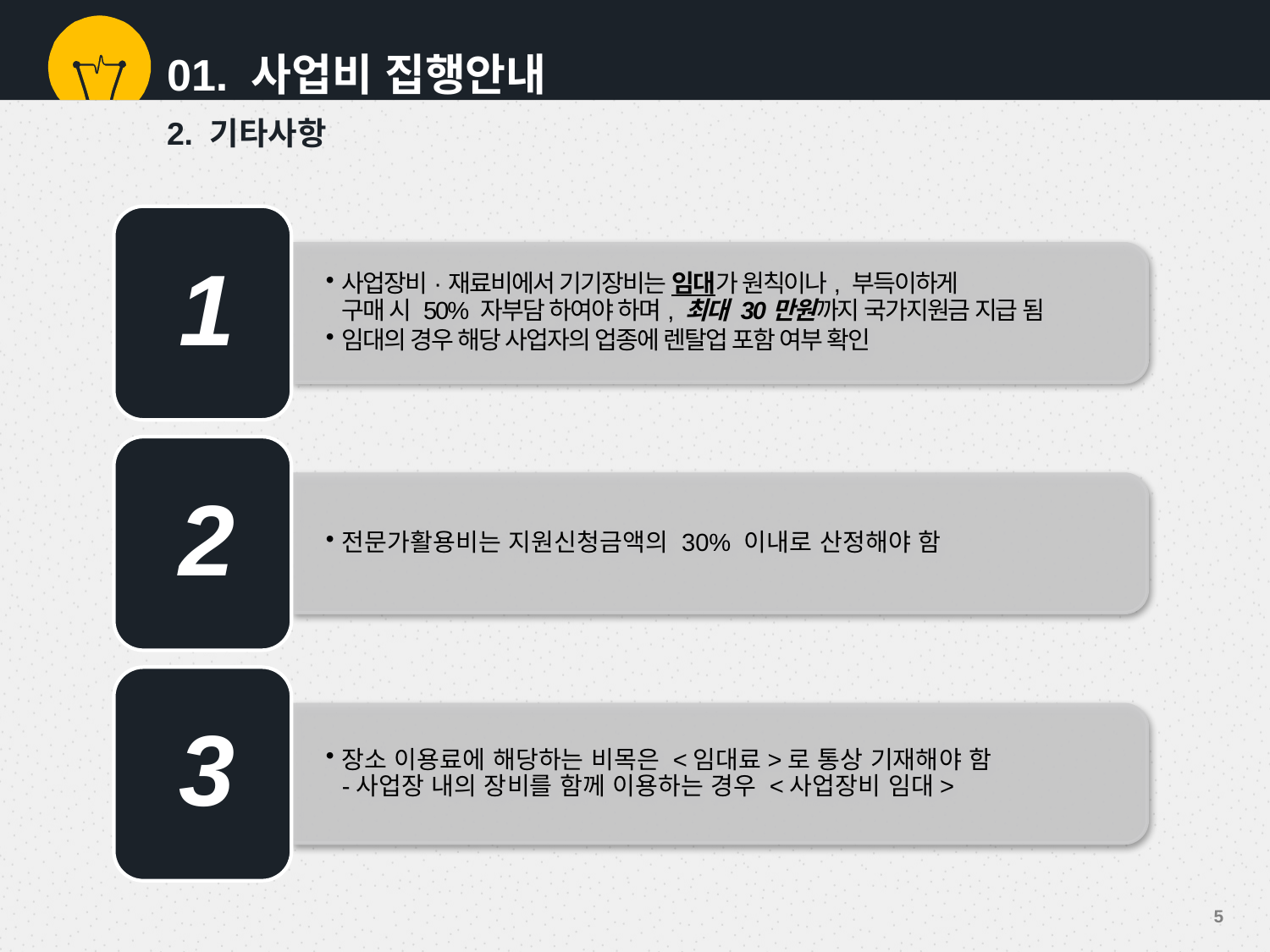

01. 사업비 집행안내
2. 기타사항
사업장비·재료비에서 기기장비는 임대가 원칙이나, 부득이하게
구매 시 50% 자부담 하여야 하며, 최대 30만원까지 국가지원금 지급 됨
임대의 경우 해당 사업자의 업종에 렌탈업 포함 여부 확인
1
전문가활용비는 지원신청금액의 30% 이내로 산정해야 함
2
장소 이용료에 해당하는 비목은 <임대료>로 통상 기재해야 함
-사업장 내의 장비를 함께 이용하는 경우 <사업장비 임대>
3
5